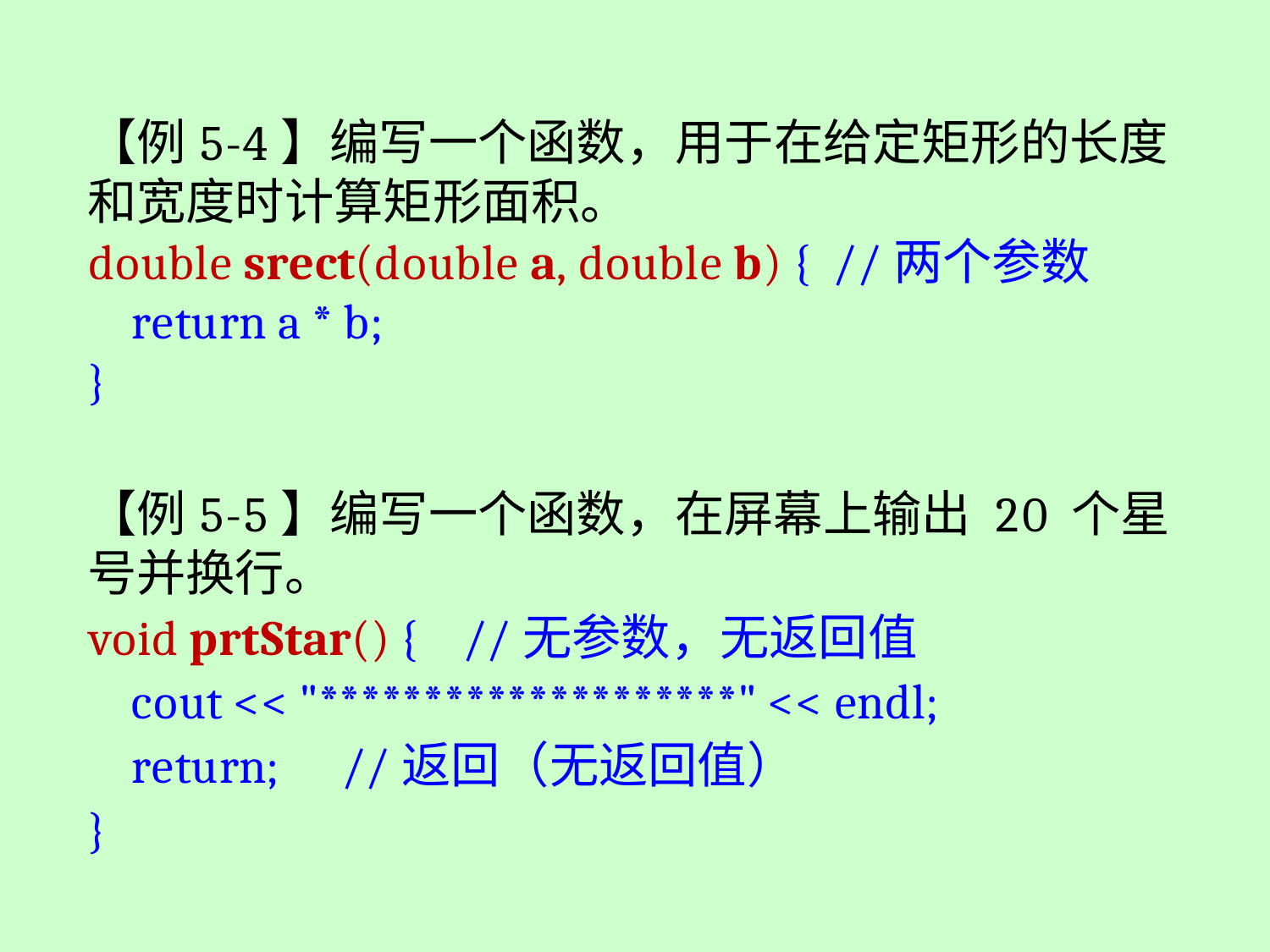

【例5-4】编写一个函数，用于在给定矩形的长度和宽度时计算矩形面积。
double srect(double a, double b) {  //两个参数
    return a * b;
}
【例5-5】编写一个函数，在屏幕上输出 20 个星号并换行。
void prtStar() {    //无参数，无返回值
    cout << "********************" << endl;
    return;	//返回（无返回值）
}
17